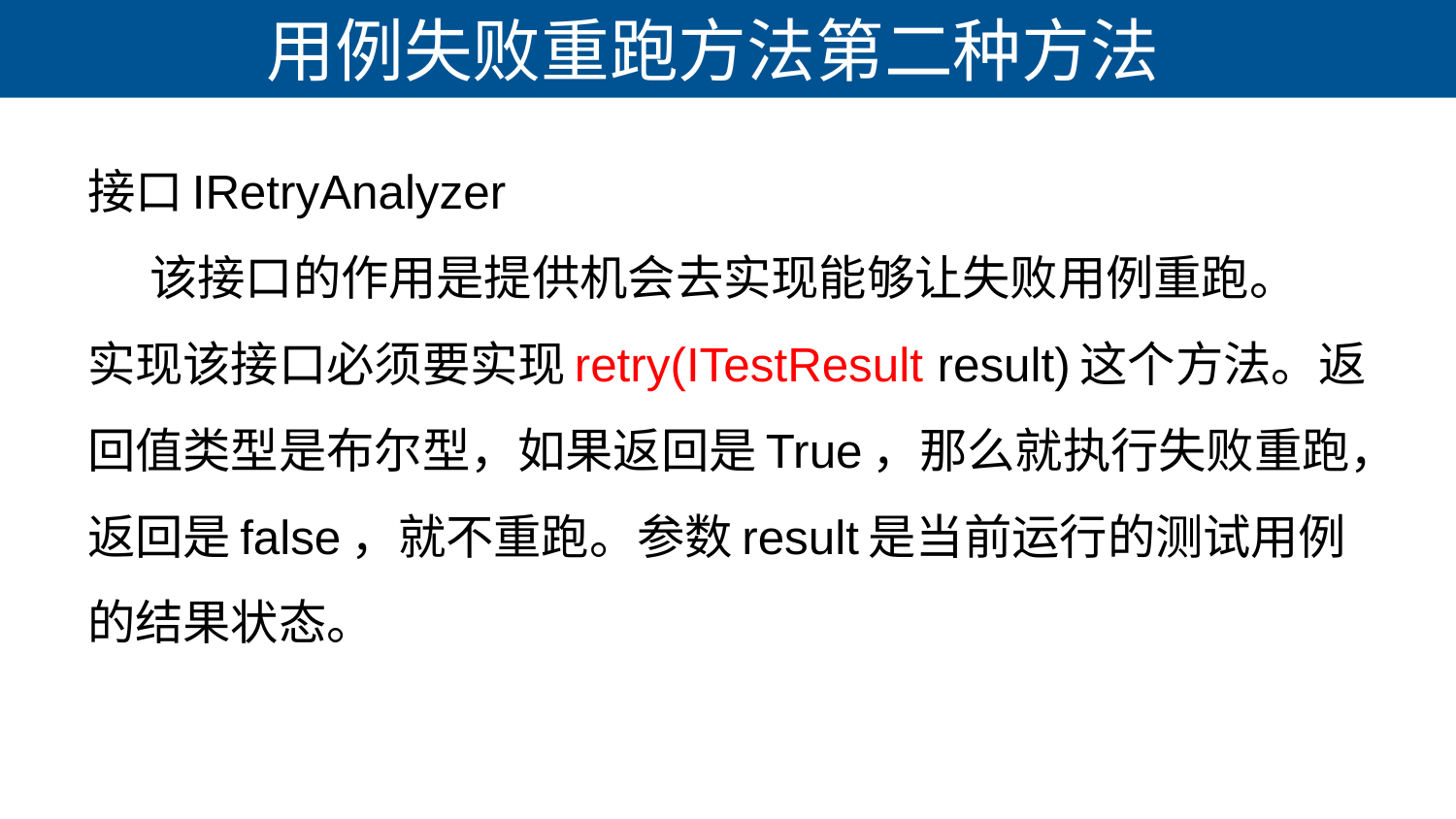

# 用例失败重跑方法第二种方法
接口IRetryAnalyzer
     该接口的作用是提供机会去实现能够让失败用例重跑。
实现该接口必须要实现retry(ITestResult result)这个方法。返回值类型是布尔型，如果返回是True，那么就执行失败重跑，返回是false，就不重跑。参数result是当前运行的测试用例的结果状态。